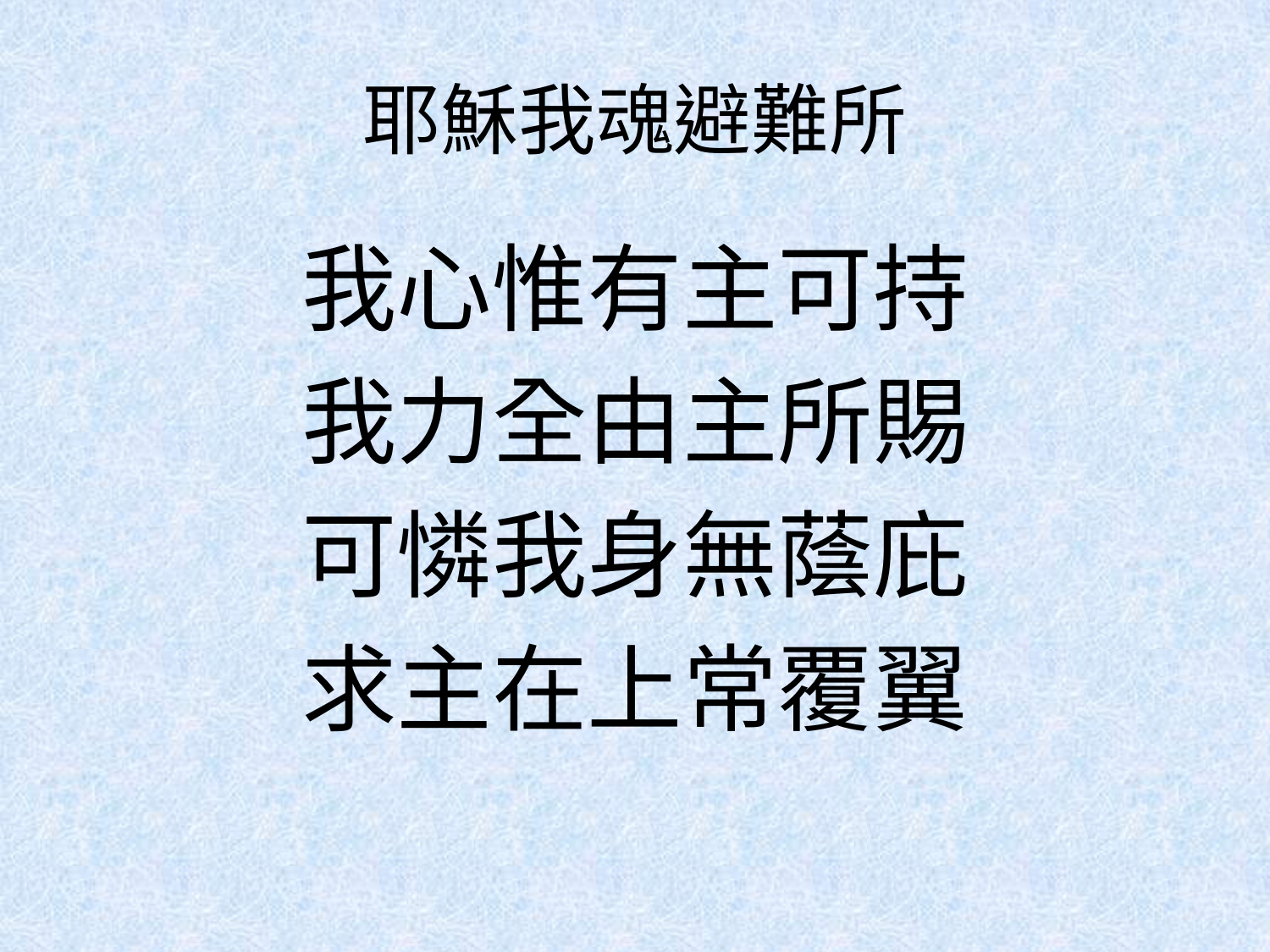

# 耶穌我魂避難所
我心惟有主可持
我力全由主所賜
可憐我身無蔭庇
求主在上常覆翼